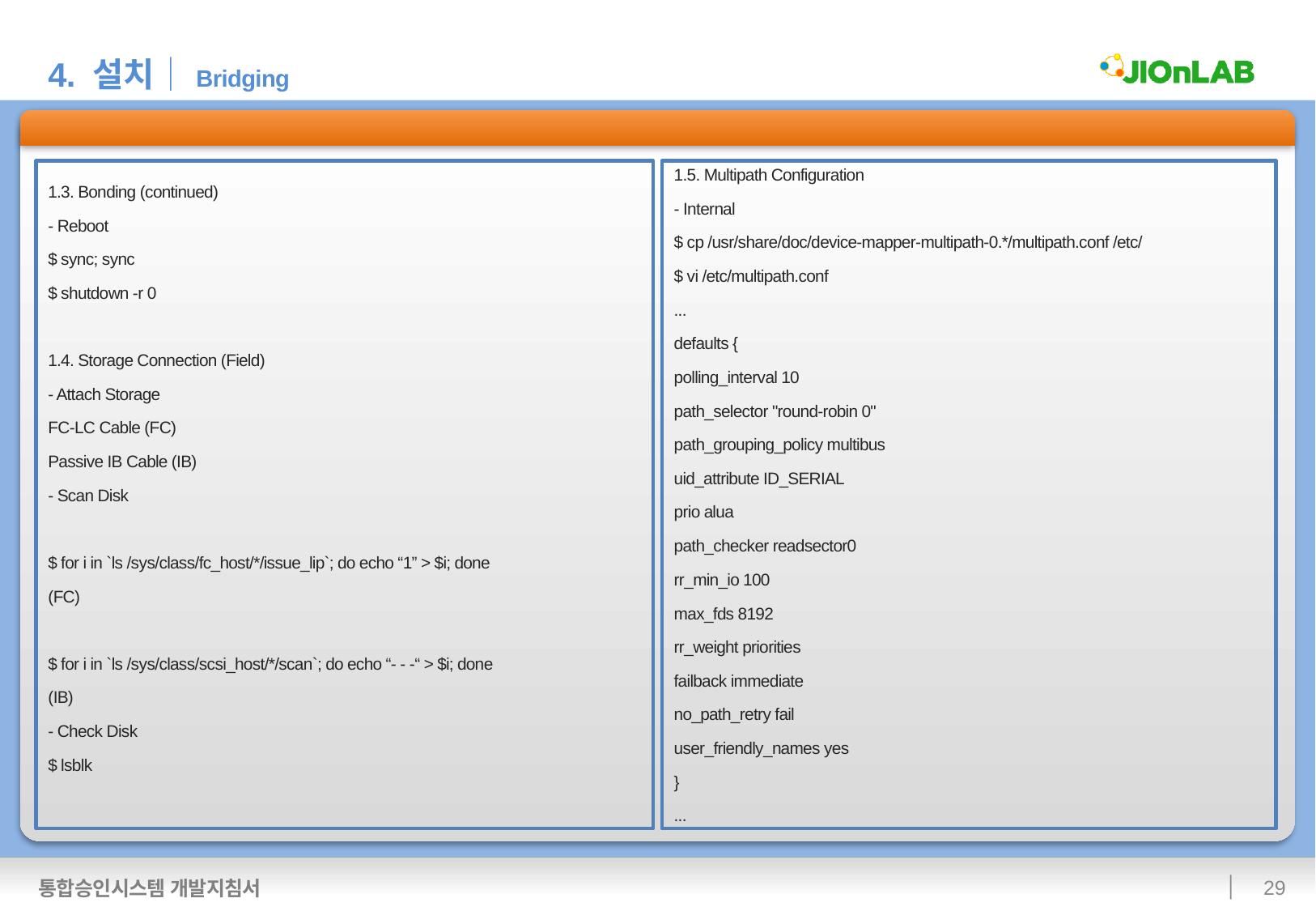

4. 설치│Bridging

통합승인시스템 설치

1.3. Bonding (continued)
- Reboot
$ sync; sync
$ shutdown -r 0

1.4. Storage Connection (Field)
- Attach Storage
FC-LC Cable (FC)
Passive IB Cable (IB)
- Scan Disk

$ for i in `ls /sys/class/fc_host/*/issue_lip`; do echo “1” > $i; done
(FC)

$ for i in `ls /sys/class/scsi_host/*/scan`; do echo “- - -“ > $i; done
(IB)
- Check Disk
$ lsblk

1.5. Multipath Configuration
- Internal
$ cp /usr/share/doc/device-mapper-multipath-0.*/multipath.conf /etc/
$ vi /etc/multipath.conf
...
defaults {
polling_interval 10
path_selector "round-robin 0"
path_grouping_policy multibus
uid_attribute ID_SERIAL
prio alua
path_checker readsector0
rr_min_io 100
max_fds 8192
rr_weight priorities
failback immediate
no_path_retry fail
user_friendly_names yes
}
...

 29